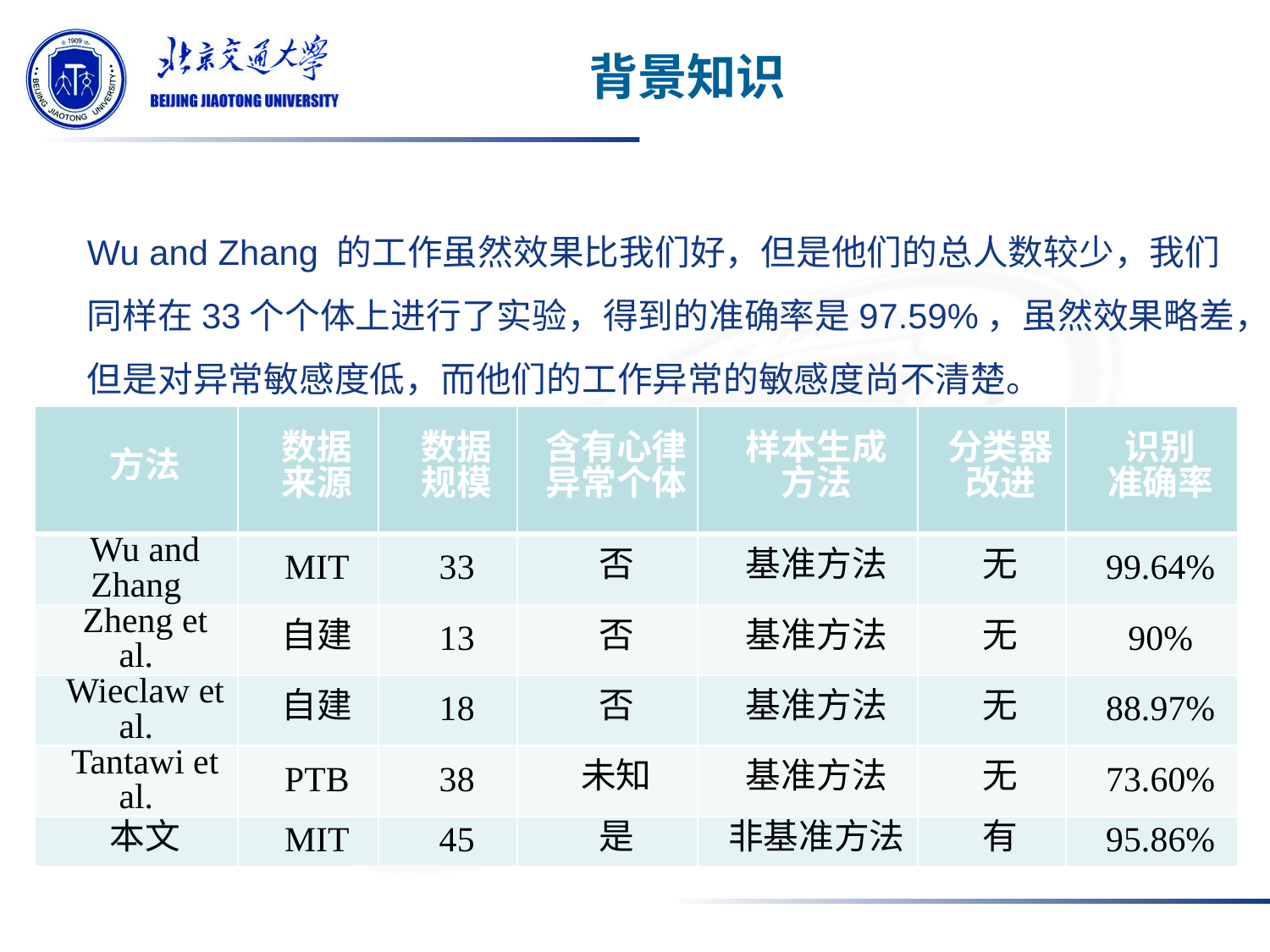

背景知识
Wu and Zhang 的工作虽然效果比我们好，但是他们的总人数较少，我们同样在33个个体上进行了实验，得到的准确率是97.59%，虽然效果略差，但是对异常敏感度低，而他们的工作异常的敏感度尚不清楚。
| 方法 | 数据 来源 | 数据 规模 | 含有心律 异常个体 | 样本生成 方法 | 分类器 改进 | 识别 准确率 |
| --- | --- | --- | --- | --- | --- | --- |
| Wu and Zhang | MIT | 33 | 否 | 基准方法 | 无 | 99.64% |
| Zheng et al. | 自建 | 13 | 否 | 基准方法 | 无 | 90% |
| Wieclaw et al. | 自建 | 18 | 否 | 基准方法 | 无 | 88.97% |
| Tantawi et al. | PTB | 38 | 未知 | 基准方法 | 无 | 73.60% |
| 本文 | MIT | 45 | 是 | 非基准方法 | 有 | 95.86% |